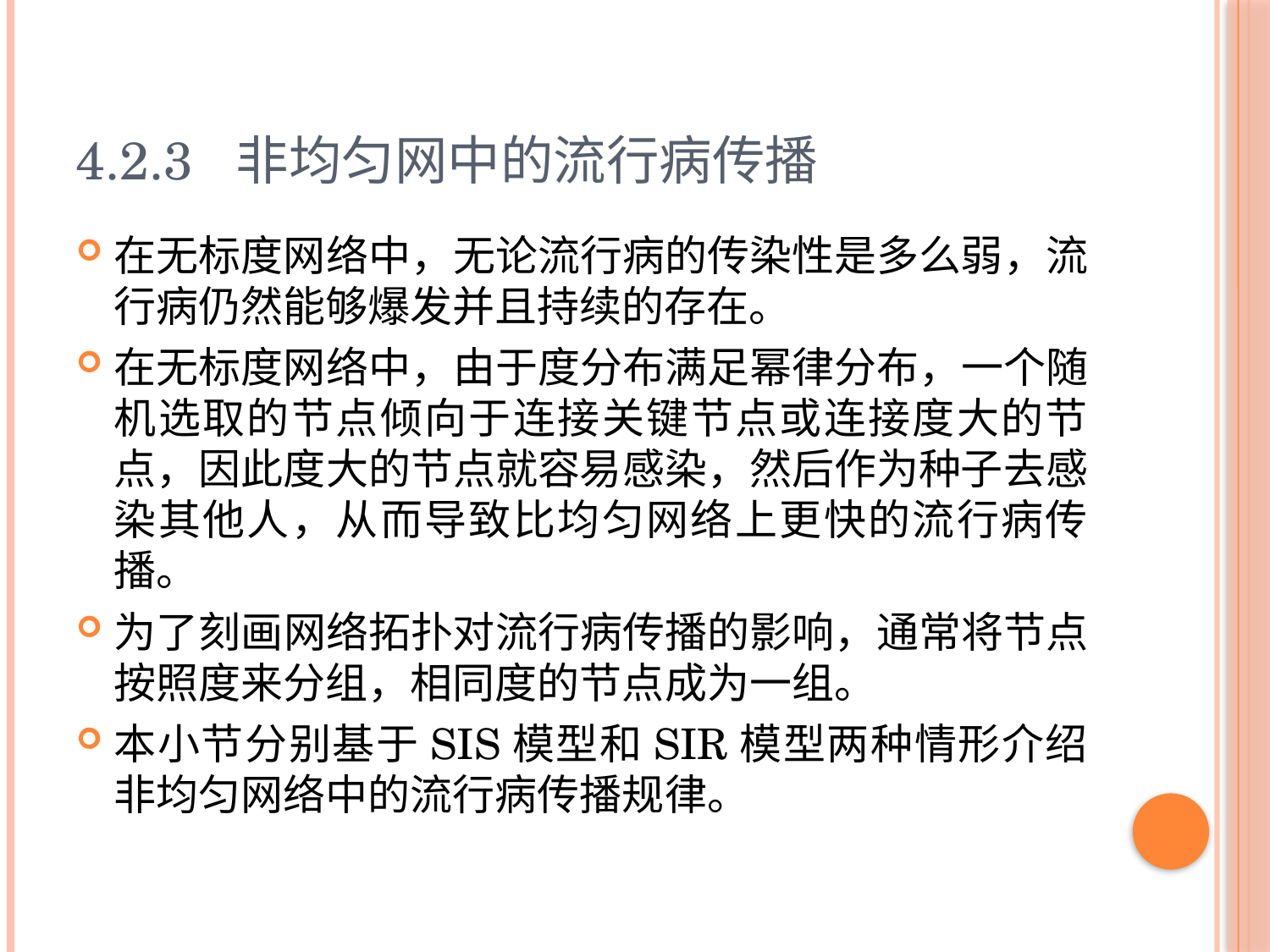

# 4.2.3  非均匀网中的流行病传播
在无标度网络中，无论流行病的传染性是多么弱，流行病仍然能够爆发并且持续的存在。
在无标度网络中，由于度分布满足幂律分布，一个随机选取的节点倾向于连接关键节点或连接度大的节点，因此度大的节点就容易感染，然后作为种子去感染其他人，从而导致比均匀网络上更快的流行病传播。
为了刻画网络拓扑对流行病传播的影响，通常将节点按照度来分组，相同度的节点成为一组。
本小节分别基于SIS模型和SIR模型两种情形介绍非均匀网络中的流行病传播规律。